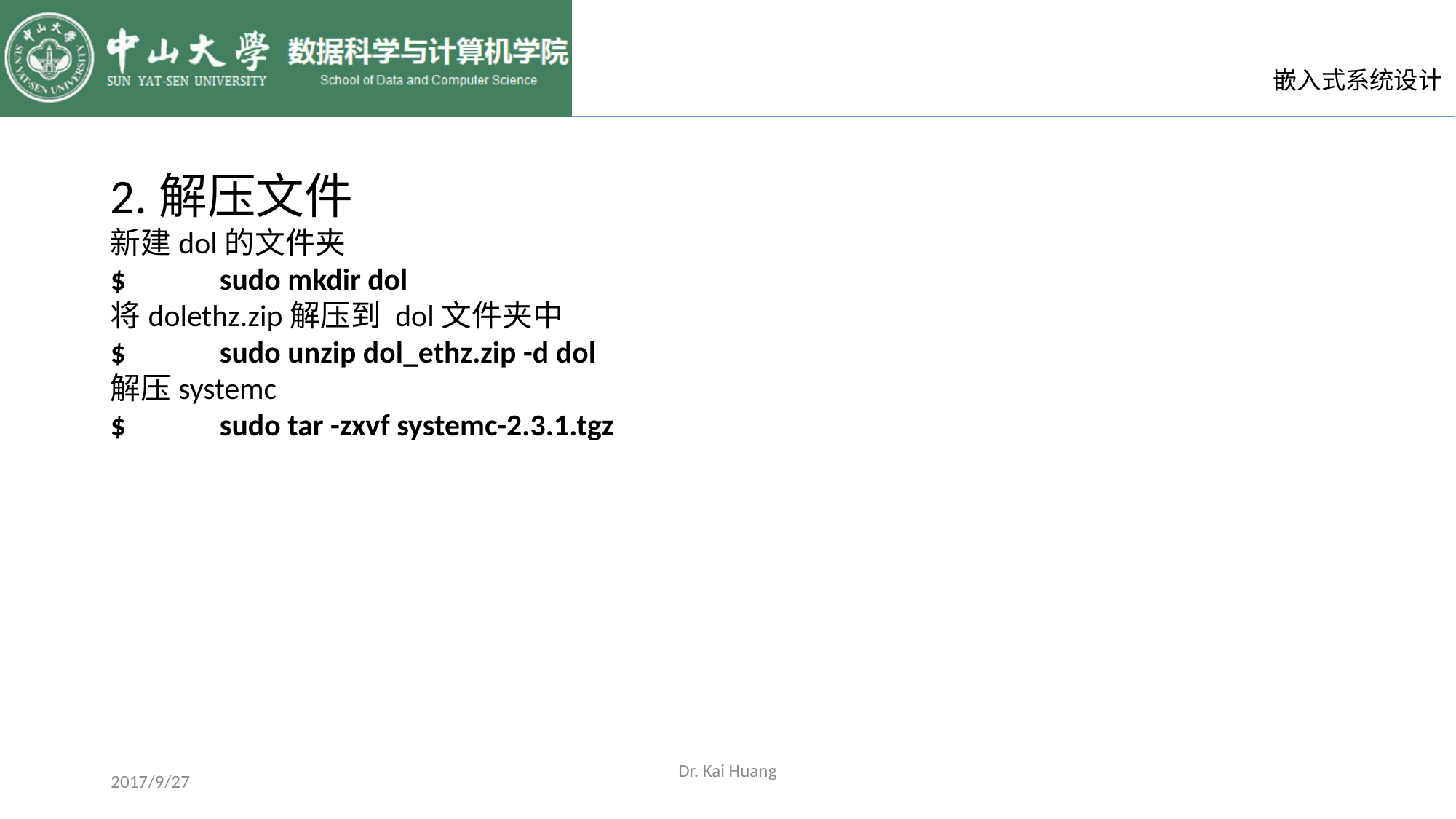

2.解压文件
新建dol的文件夹
$	sudo mkdir dol
将dolethz.zip解压到 dol文件夹中
$	sudo unzip dol_ethz.zip -d dol
解压systemc
$	sudo tar -zxvf systemc-2.3.1.tgz

2017/9/27
Dr. Kai Huang

10